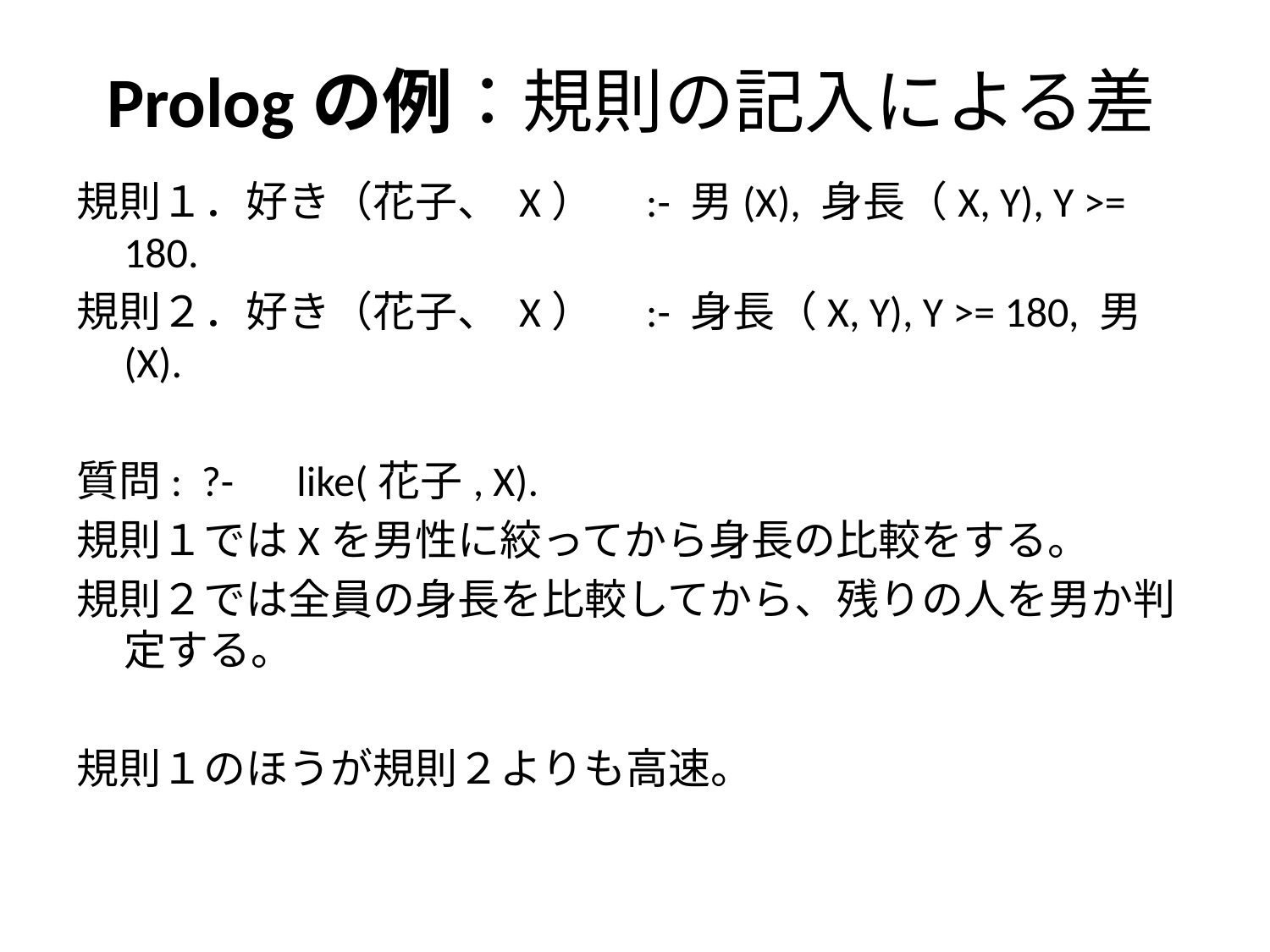

# Prologの例：規則の記入による差
規則１．好き（花子、 X）　:- 男(X), 身長（X, Y), Y >= 180.
規則２．好き（花子、 X）　:- 身長（X, Y), Y >= 180, 男(X).

質問:  ?-　like(花子, X).
規則１ではXを男性に絞ってから身長の比較をする。
規則２では全員の身長を比較してから、残りの人を男か判定する。

規則１のほうが規則２よりも高速。